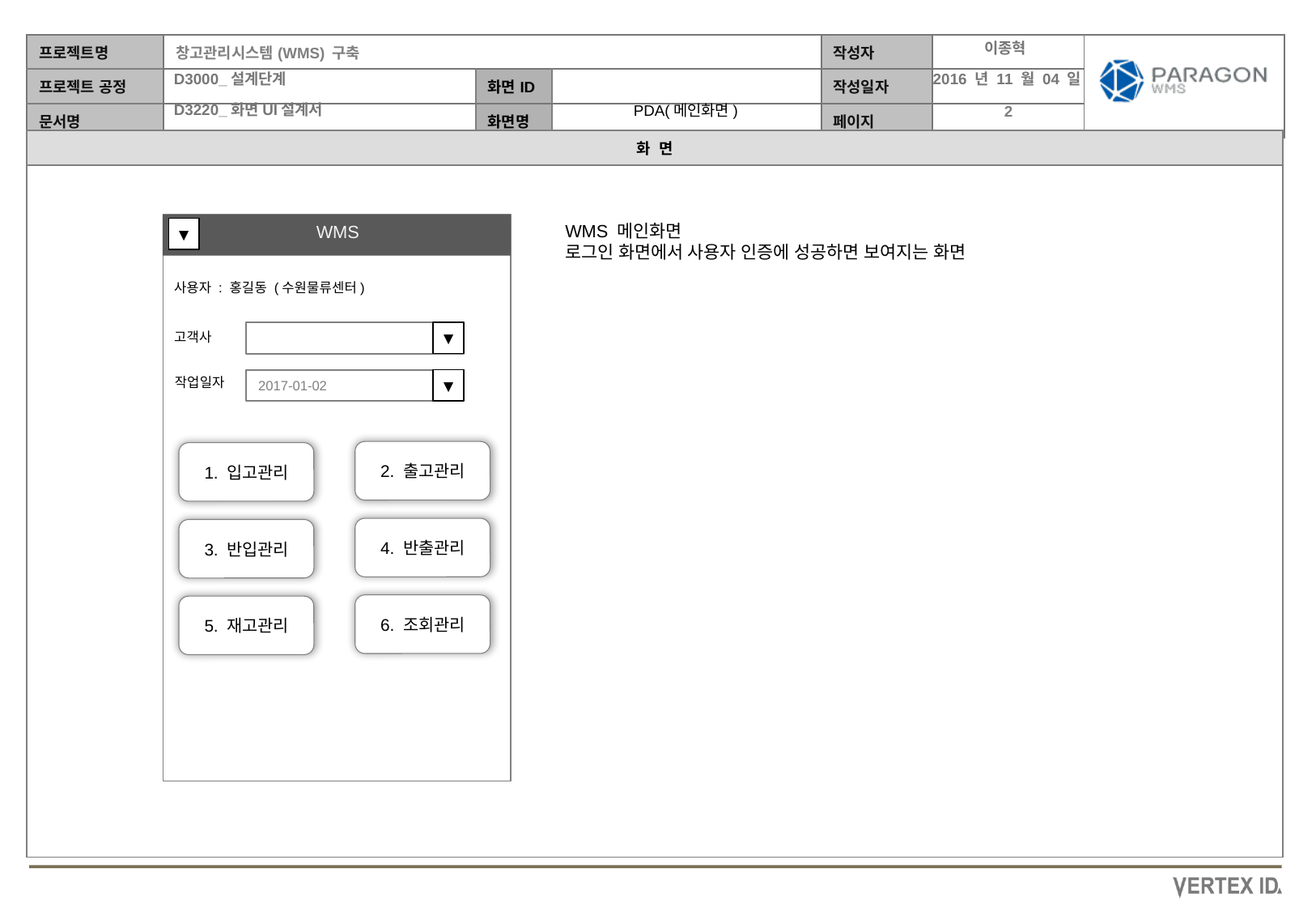

이종혁
2016 년 11 월 04 일
PDA(메인화면)
WMS 메인화면
로그인 화면에서 사용자 인증에 성공하면 보여지는 화면

WMS
▼
사용자 : 홍길동 (수원물류센터)
▼
고객사

작업일자
▼
2017-01-02
2. 출고관리
1. 입고관리
4. 반출관리
3. 반입관리
6. 조회관리
5. 재고관리